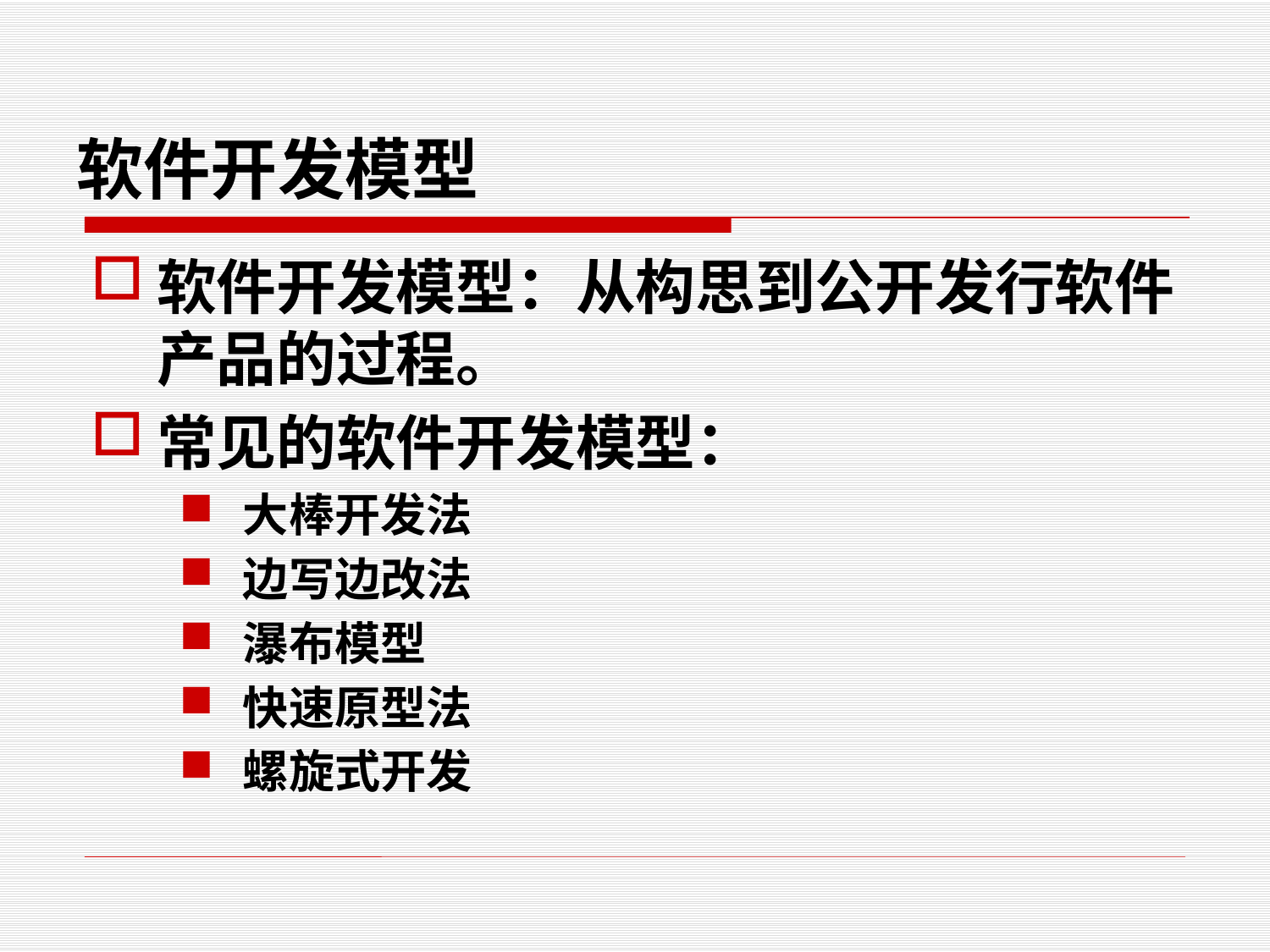

软件开发模型
软件开发模型：从构思到公开发行软件产品的过程。
常见的软件开发模型：
大棒开发法
边写边改法
瀑布模型
快速原型法
螺旋式开发